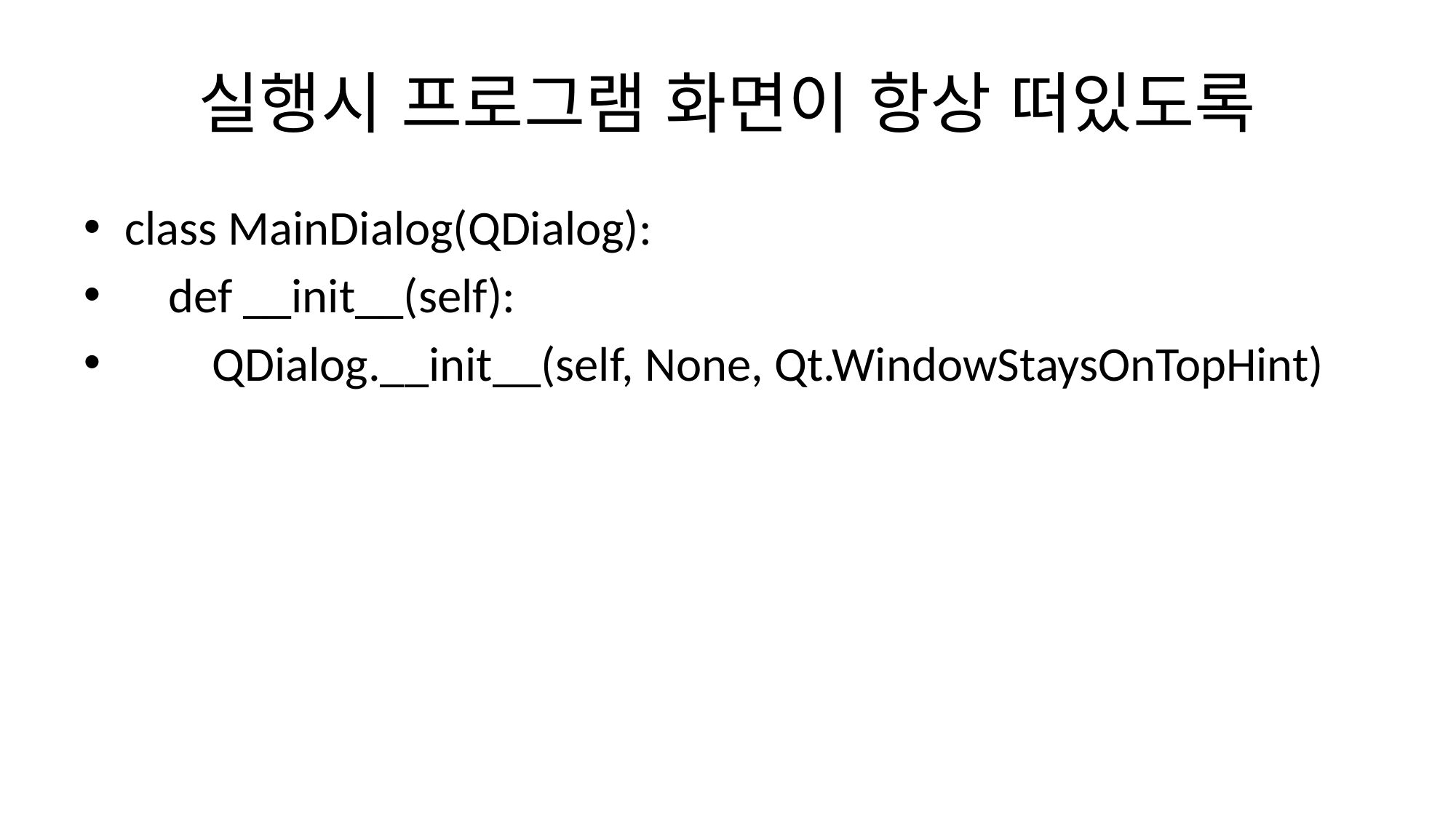

# 실행시 프로그램 화면이 항상 떠있도록
class MainDialog(QDialog):
    def __init__(self):
        QDialog.__init__(self, None, Qt.WindowStaysOnTopHint)